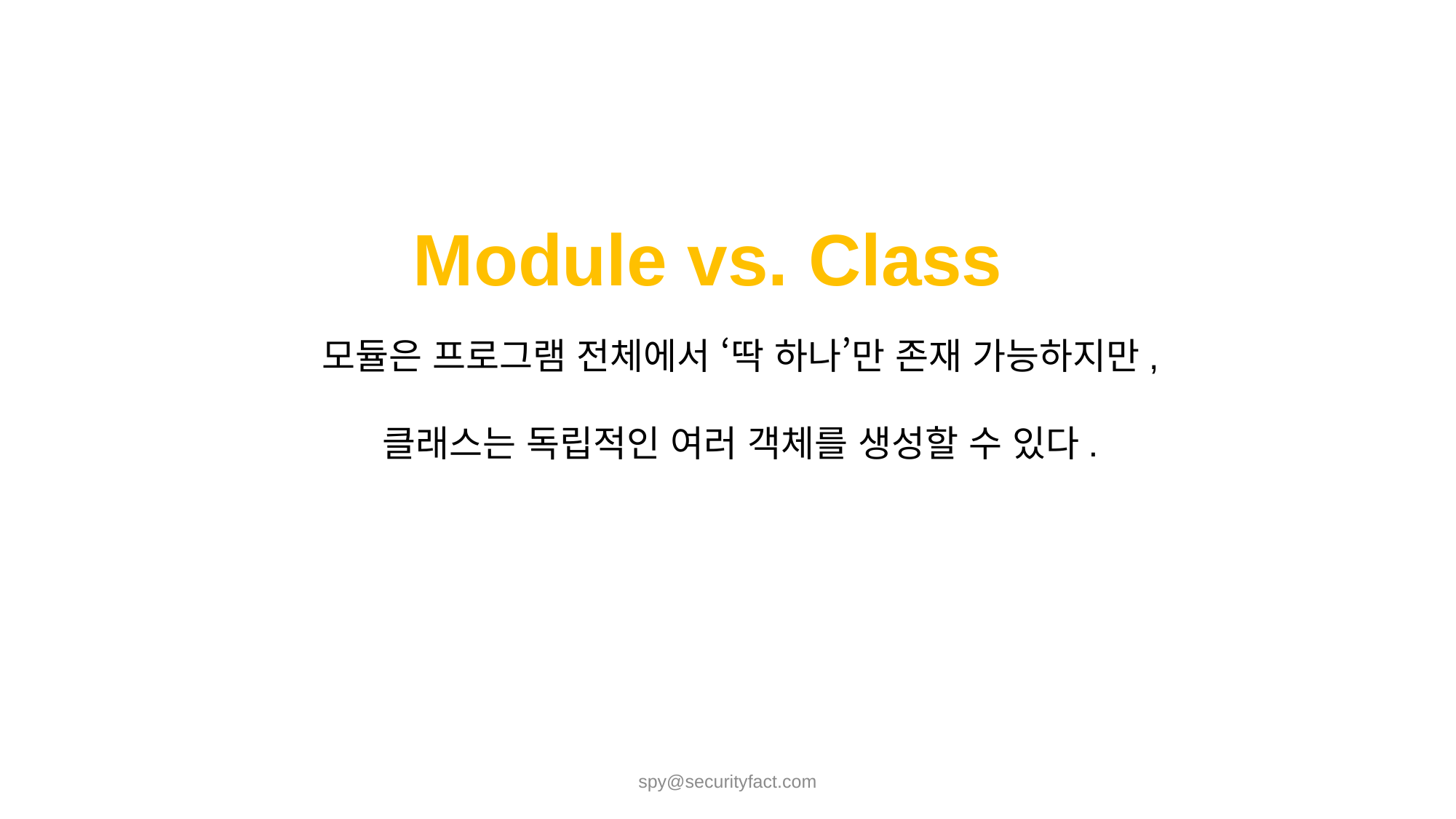

Module vs. Class
모듈은 프로그램 전체에서 ‘딱 하나’만 존재 가능하지만,

클래스는 독립적인 여러 객체를 생성할 수 있다.
spy@securityfact.com